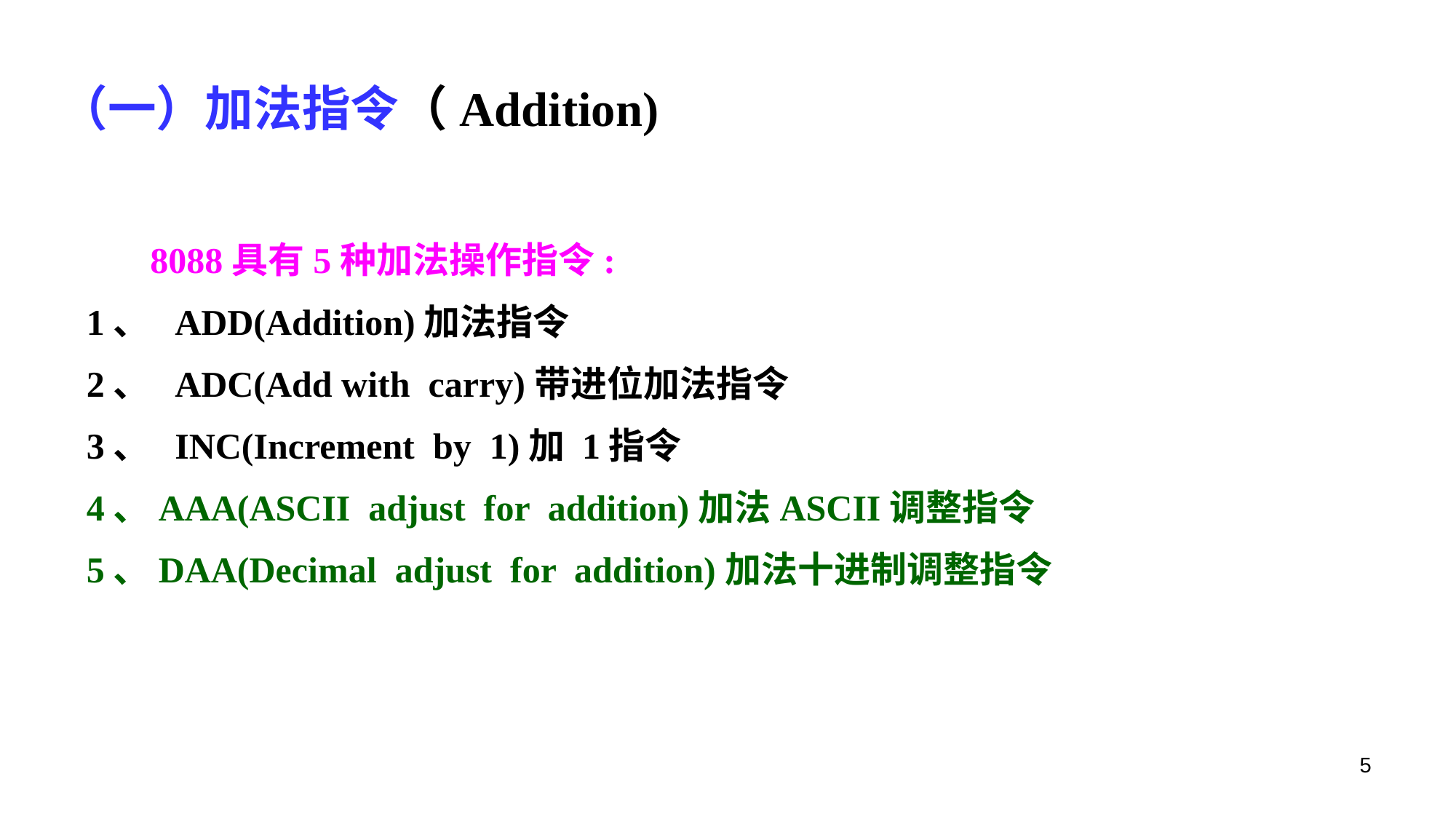

（一）加法指令（Addition)

          8088具有5种加法操作指令:
   1、  ADD(Addition)加法指令
   2、  ADC(Add with  carry)带进位加法指令
   3、  INC(Increment  by  1)加 1指令
   4、AAA(ASCII  adjust  for  addition)加法ASCII调整指令
   5、DAA(Decimal  adjust  for  addition)加法十进制调整指令

5